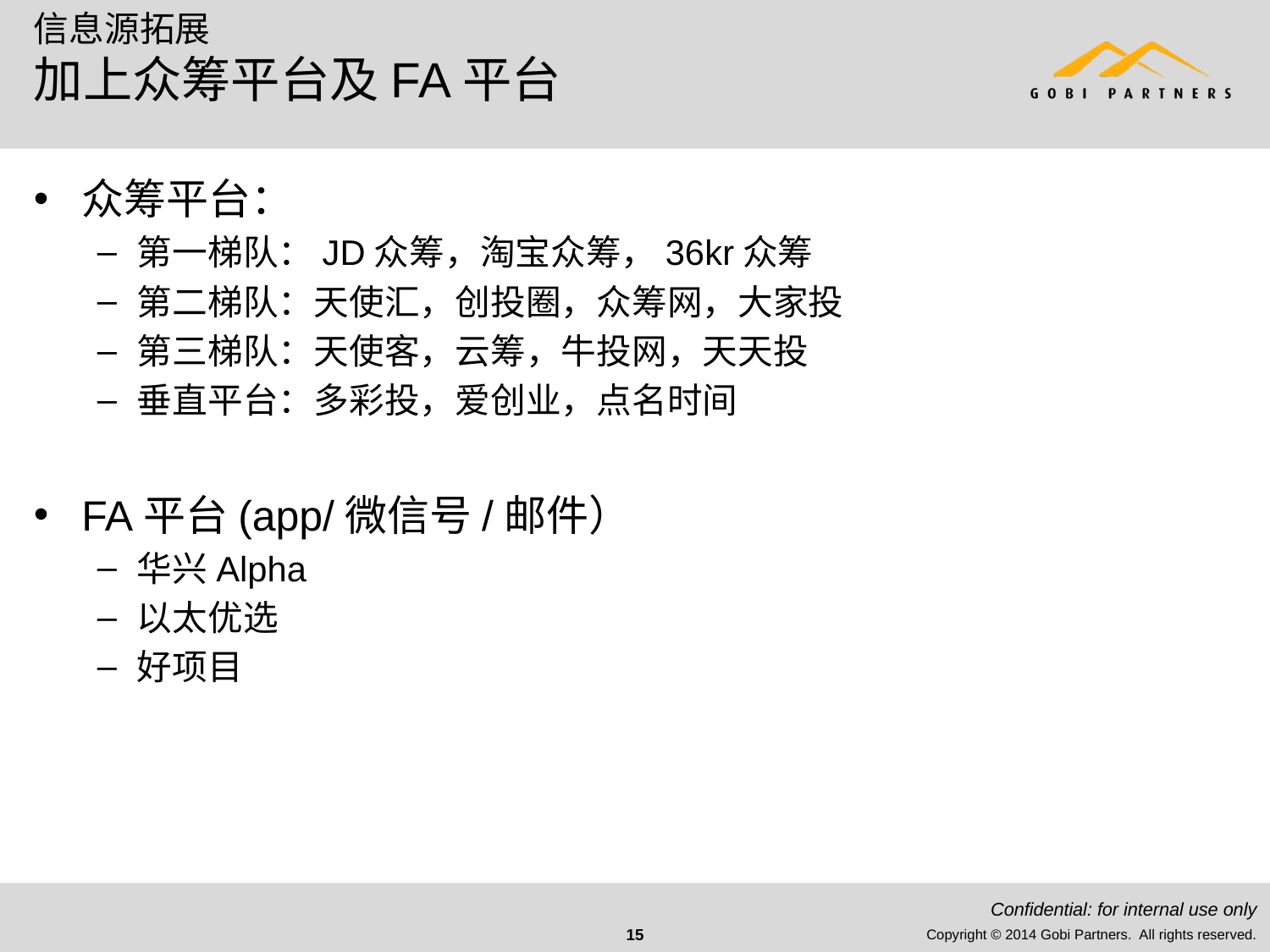

# 信息源拓展 加上众筹平台及FA平台
众筹平台：
第一梯队：JD众筹，淘宝众筹，36kr众筹
第二梯队：天使汇，创投圈，众筹网，大家投
第三梯队：天使客，云筹，牛投网，天天投
垂直平台：多彩投，爱创业，点名时间

FA平台(app/微信号/邮件）
华兴Alpha
以太优选
好项目